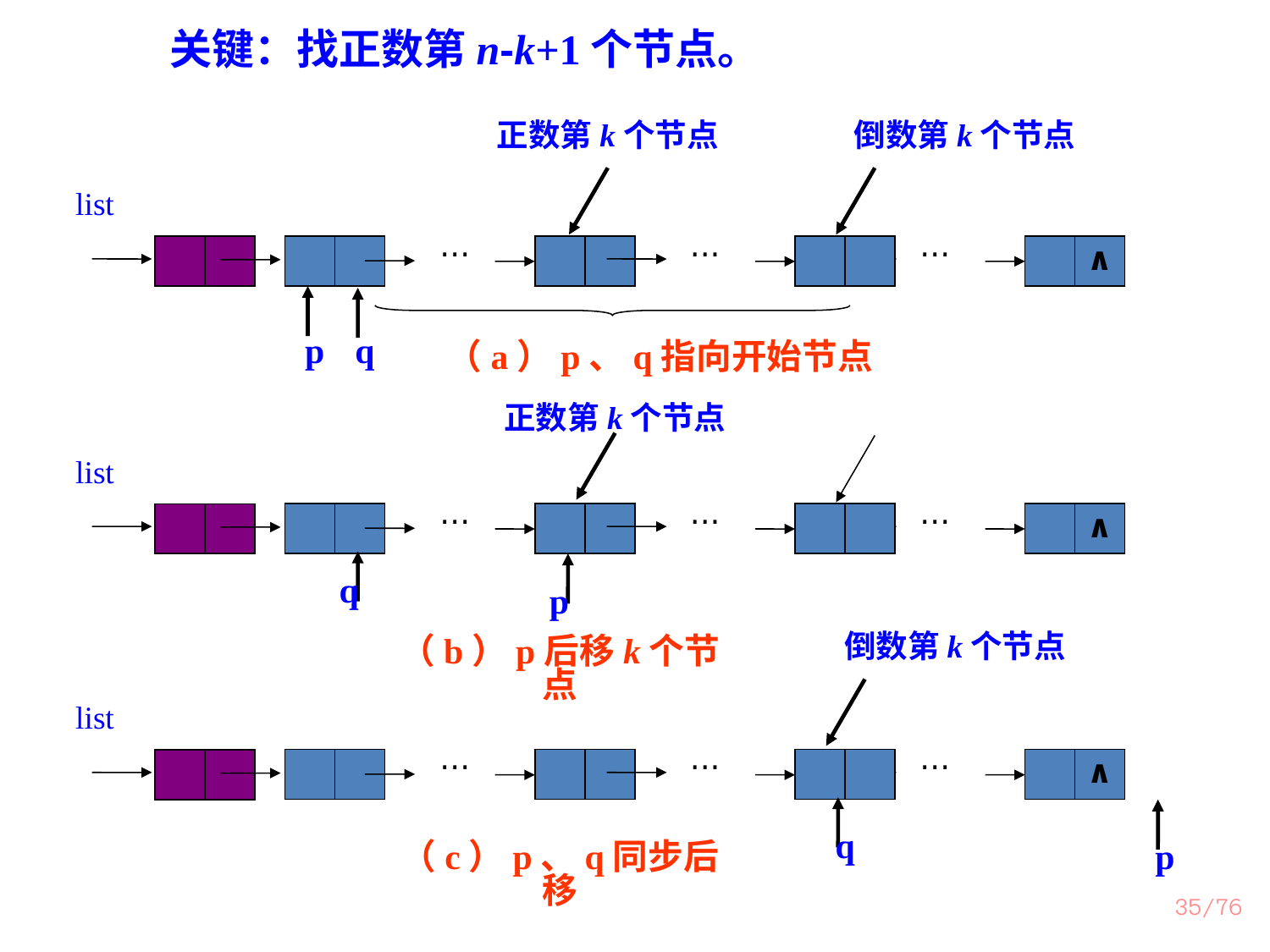

关键：找正数第n-k+1个节点。

正数第k个节点
倒数第k个节点

list
...
...
...

∧

p
q
（a）p、q指向开始节点
正数第k个节点

list
...
...
...

∧

q
p
（b）p后移k个节点
倒数第k个节点

list
...
...
...

∧

q
（c）p、q同步后移
p
35/76